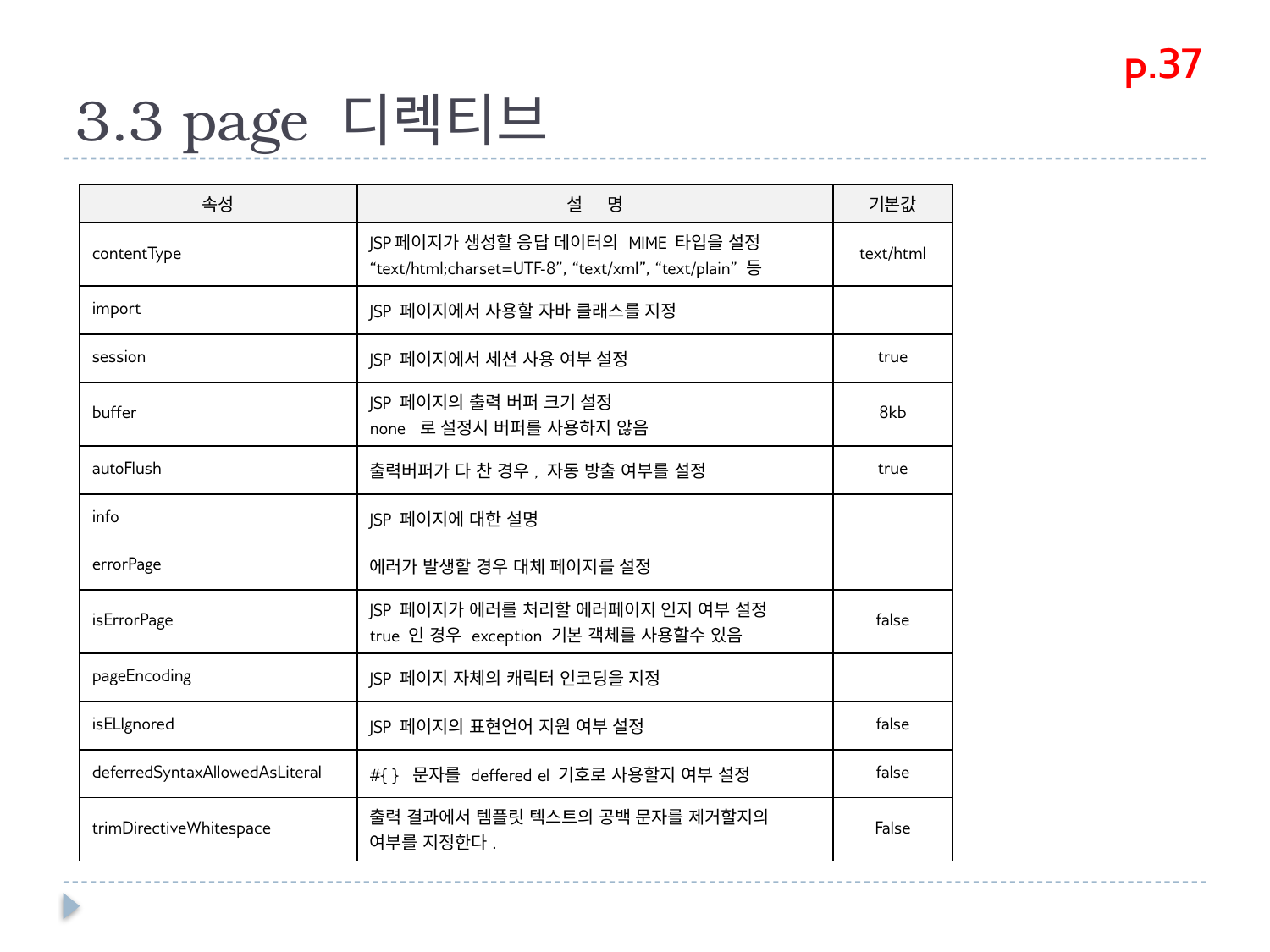

# 3.3 page 디렉티브
p.37
| 속성 | 설 명 | 기본값 |
| --- | --- | --- |
| contentType | JSP페이지가 생성할 응답 데이터의 MIME 타입을 설정 “text/html;charset=UTF-8”, “text/xml”, “text/plain” 등 | text/html |
| import | JSP 페이지에서 사용할 자바 클래스를 지정 |  |
| session | JSP 페이지에서 세션 사용 여부 설정 | true |
| buffer | JSP 페이지의 출력 버퍼 크기 설정 none 로 설정시 버퍼를 사용하지 않음 | 8kb |
| autoFlush | 출력버퍼가 다 찬 경우, 자동 방출 여부를 설정 | true |
| info | JSP 페이지에 대한 설명 |  |
| errorPage | 에러가 발생할 경우 대체 페이지를 설정 |  |
| isErrorPage | JSP 페이지가 에러를 처리할 에러페이지 인지 여부 설정 true 인 경우 exception 기본 객체를 사용할수 있음 | false |
| pageEncoding | JSP 페이지 자체의 캐릭터 인코딩을 지정 |  |
| isELIgnored | JSP 페이지의 표현언어 지원 여부 설정 | false |
| deferredSyntaxAllowedAsLiteral | #{ } 문자를 deffered el 기호로 사용할지 여부 설정 | false |
| trimDirectiveWhitespace | 출력 결과에서 템플릿 텍스트의 공백 문자를 제거할지의 여부를 지정한다. | False |